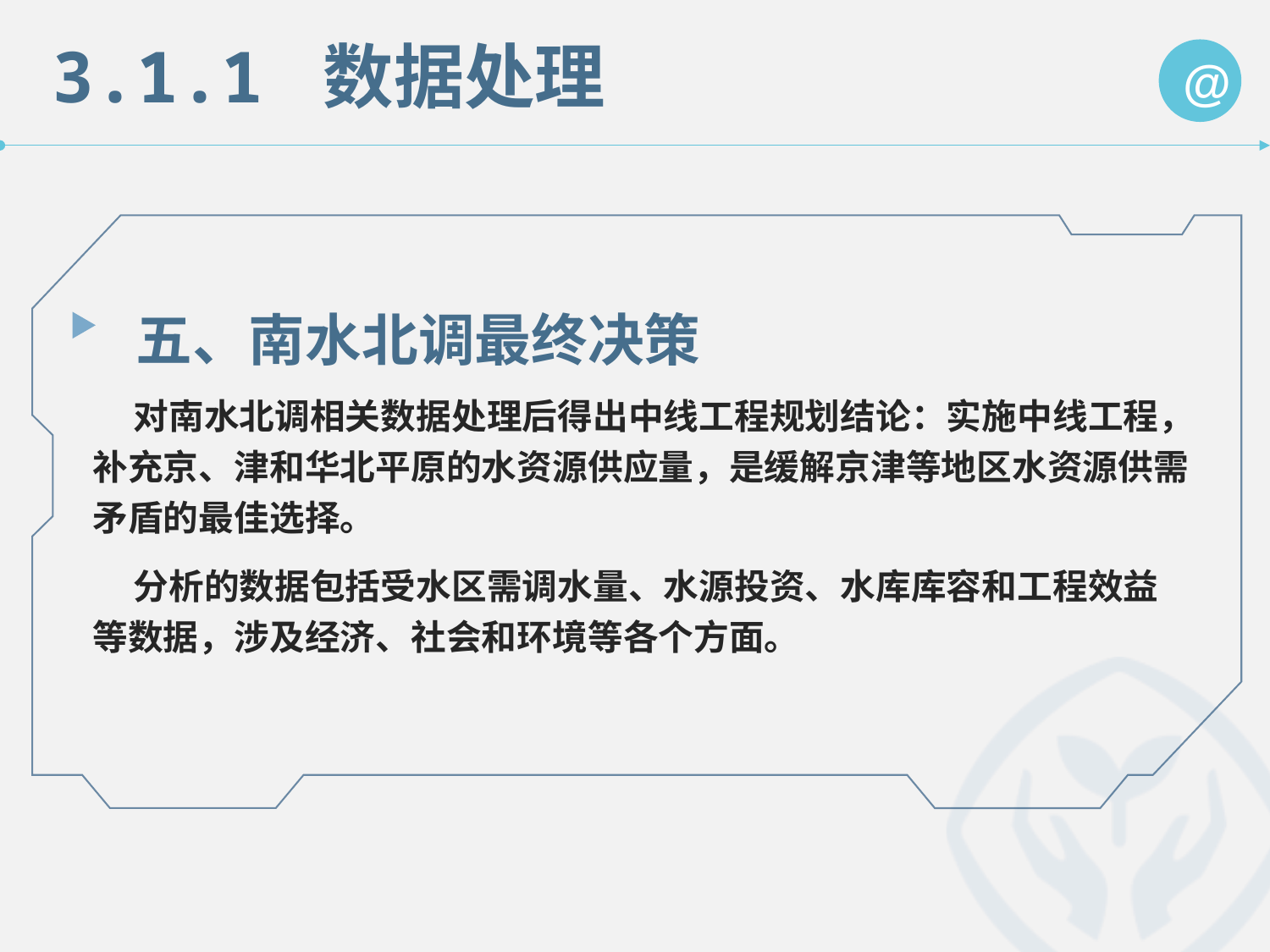

3.1.1 数据处理
@

五、南水北调最终决策

    对南水北调相关数据处理后得出中线工程规划结论：实施中线工程，补充京、津和华北平原的水资源供应量，是缓解京津等地区水资源供需矛盾的最佳选择。
    分析的数据包括受水区需调水量、水源投资、水库库容和工程效益等数据，涉及经济、社会和环境等各个方面。